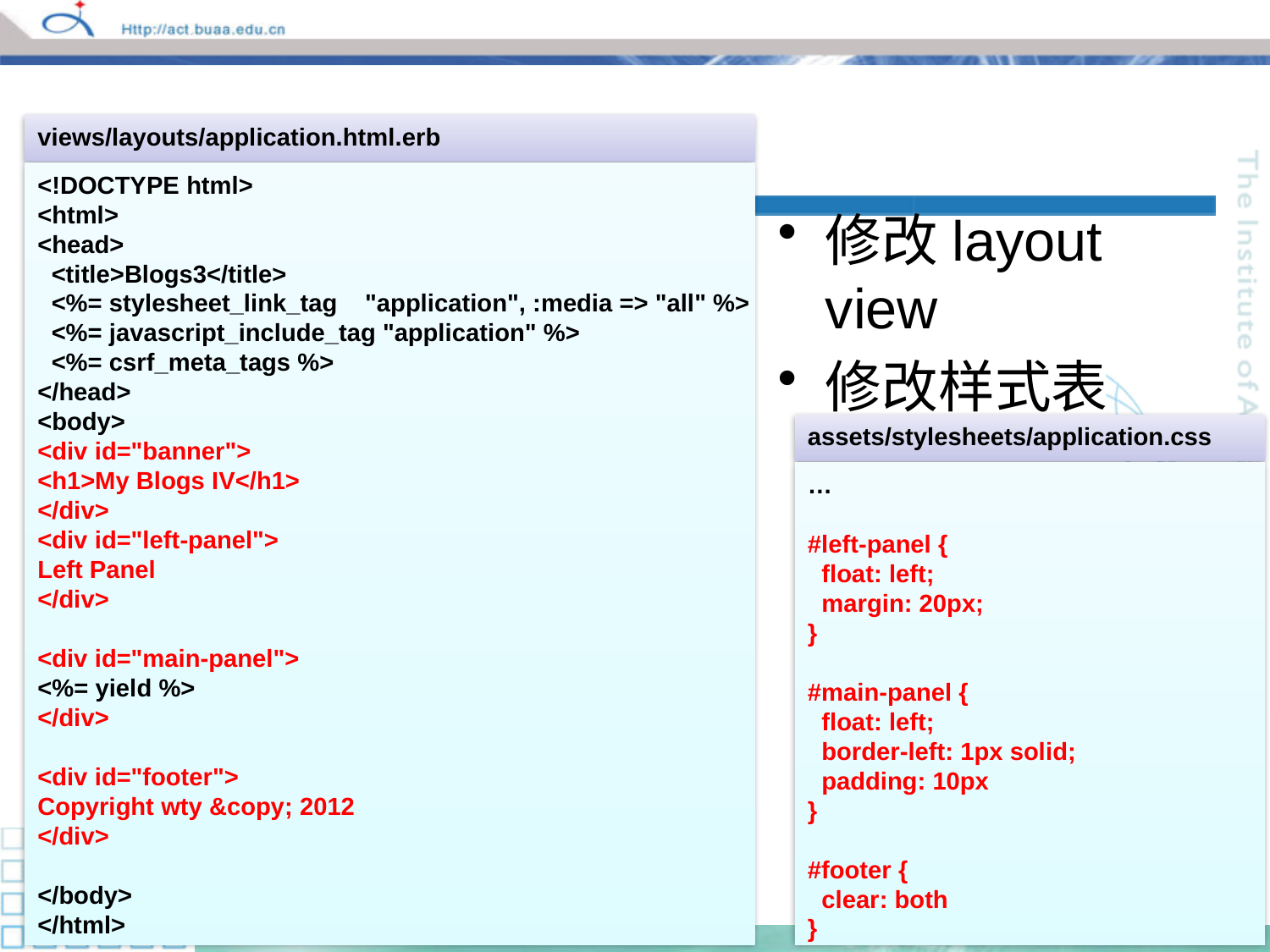

#
views/layouts/application.html.erb
<!DOCTYPE html>
<html>
<head>
  <title>Blogs3</title>
  <%= stylesheet_link_tag    "application", :media => "all" %>
  <%= javascript_include_tag "application" %>
  <%= csrf_meta_tags %>
</head>
<body>
<div id="banner">
<h1>My Blogs IV</h1>
</div>
<div id="left-panel">
Left Panel
</div>

<div id="main-panel">
<%= yield %>
</div>

<div id="footer">
Copyright wty &copy; 2012
</div>

</body>
</html>
修改layout view
修改样式表
assets/stylesheets/application.css
…

#left-panel {
  float: left;
  margin: 20px;
}

#main-panel {
  float: left;
  border-left: 1px solid;
  padding: 10px
}

#footer {
  clear: both
}